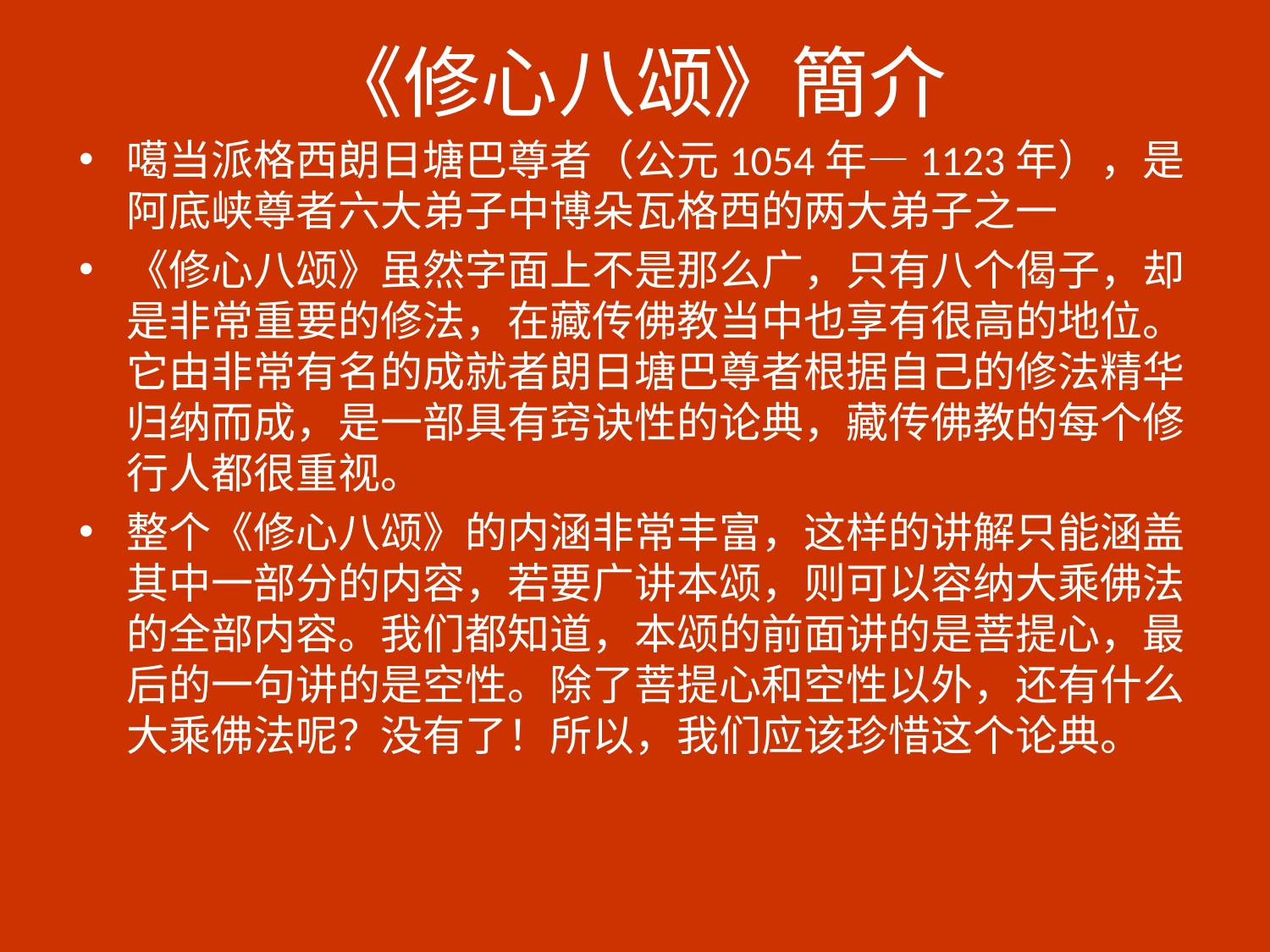

# 《修心八颂》簡介
噶当派格西朗日塘巴尊者（公元1054年—1123年），是阿底峡尊者六大弟子中博朵瓦格西的两大弟子之一
《修心八颂》虽然字面上不是那么广，只有八个偈子，却是非常重要的修法，在藏传佛教当中也享有很高的地位。它由非常有名的成就者朗日塘巴尊者根据自己的修法精华归纳而成，是一部具有窍诀性的论典，藏传佛教的每个修行人都很重视。
整个《修心八颂》的内涵非常丰富，这样的讲解只能涵盖其中一部分的内容，若要广讲本颂，则可以容纳大乘佛法的全部内容。我们都知道，本颂的前面讲的是菩提心，最后的一句讲的是空性。除了菩提心和空性以外，还有什么大乘佛法呢？没有了！所以，我们应该珍惜这个论典。